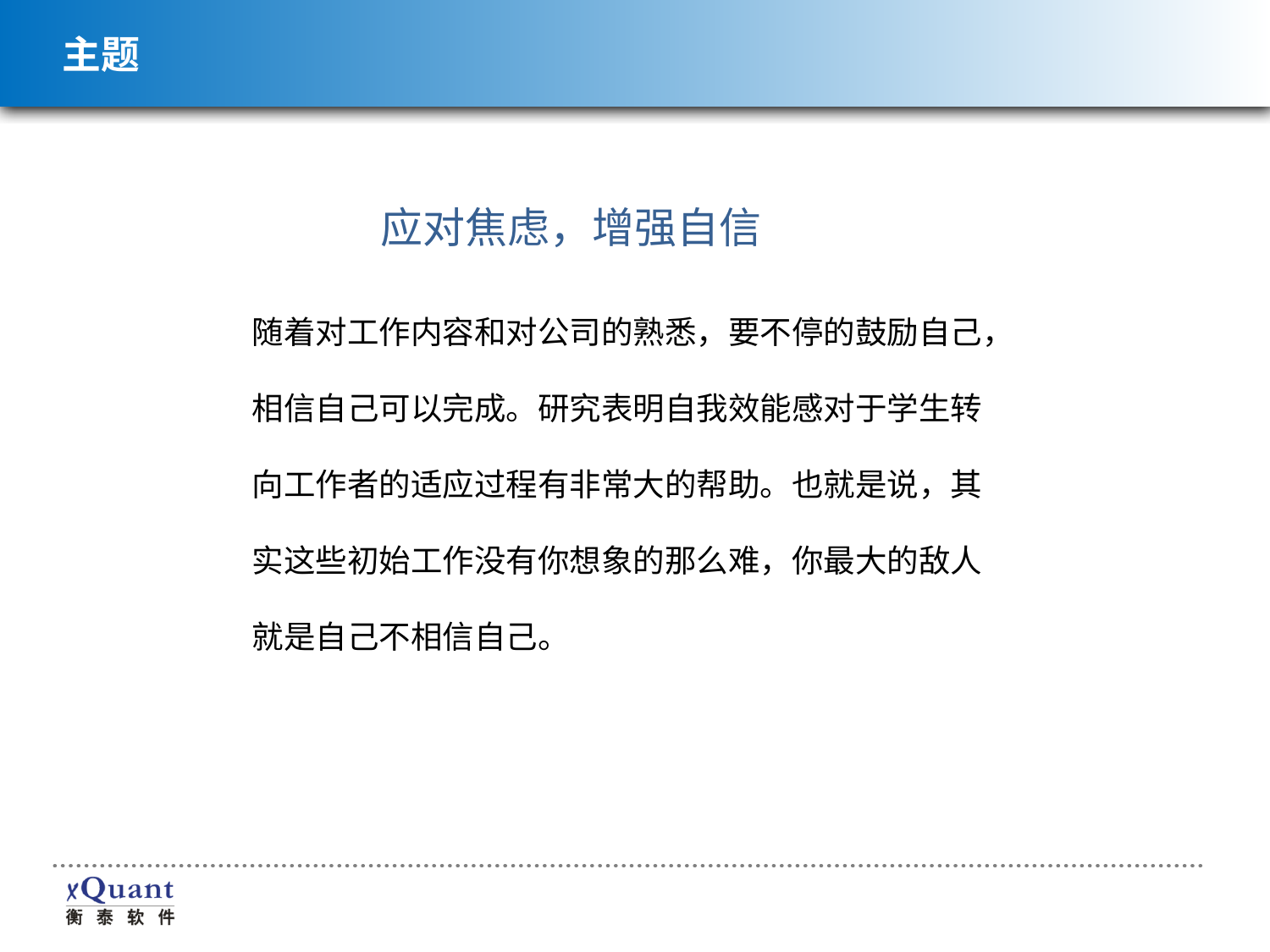

# 主题
应对焦虑，增强自信
随着对工作内容和对公司的熟悉，要不停的鼓励自己，

相信自己可以完成。研究表明自我效能感对于学生转

向工作者的适应过程有非常大的帮助。也就是说，其

实这些初始工作没有你想象的那么难，你最大的敌人

就是自己不相信自己。

5